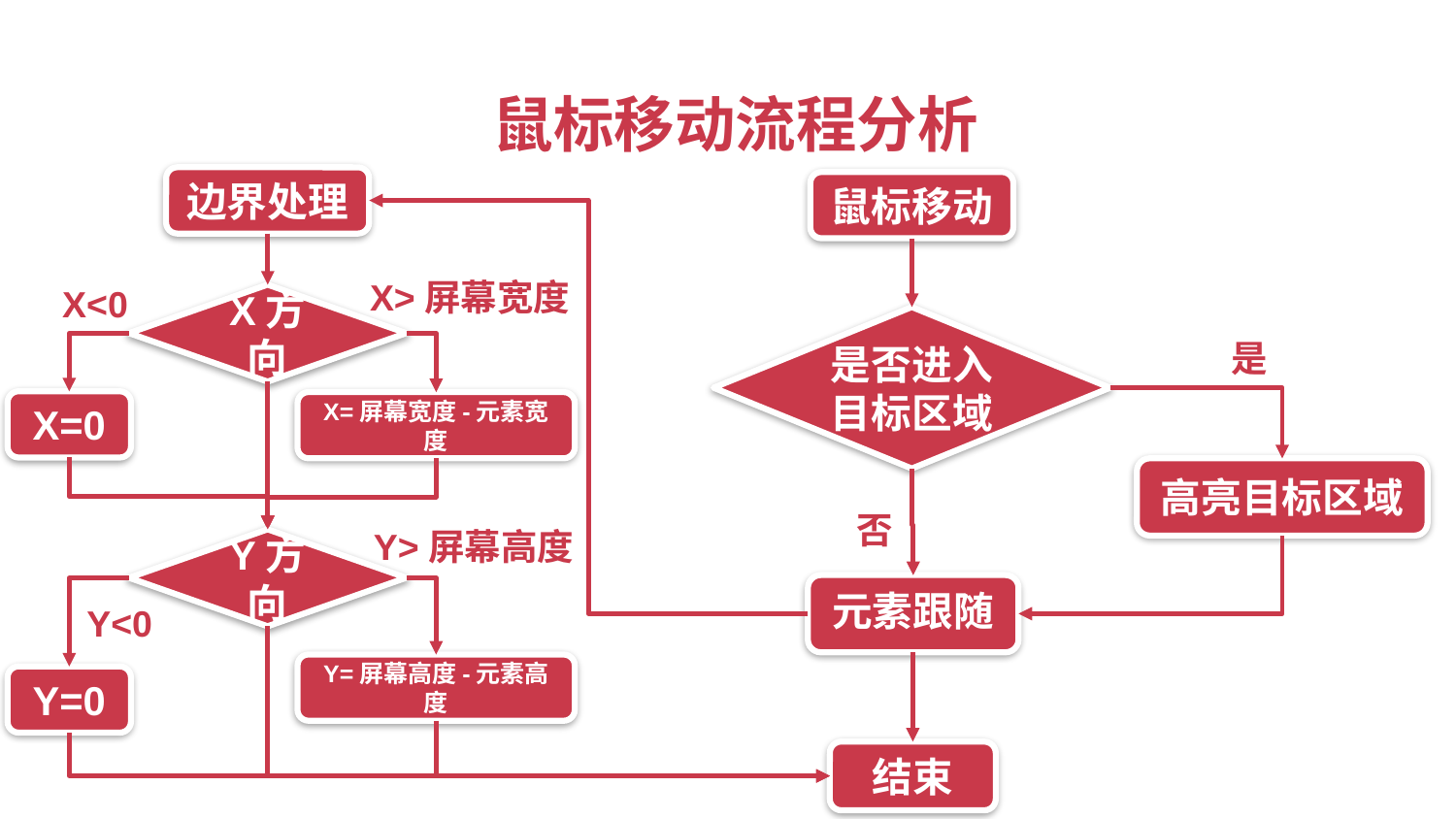

鼠标移动流程分析
边界处理
鼠标移动
X>屏幕宽度
X<0
X方向
是否进入目标区域
是
X=0
X=屏幕宽度-元素宽度
高亮目标区域
否
Y>屏幕高度
Y方向
元素跟随
Y<0
Y=屏幕高度-元素高度
Y=0
结束